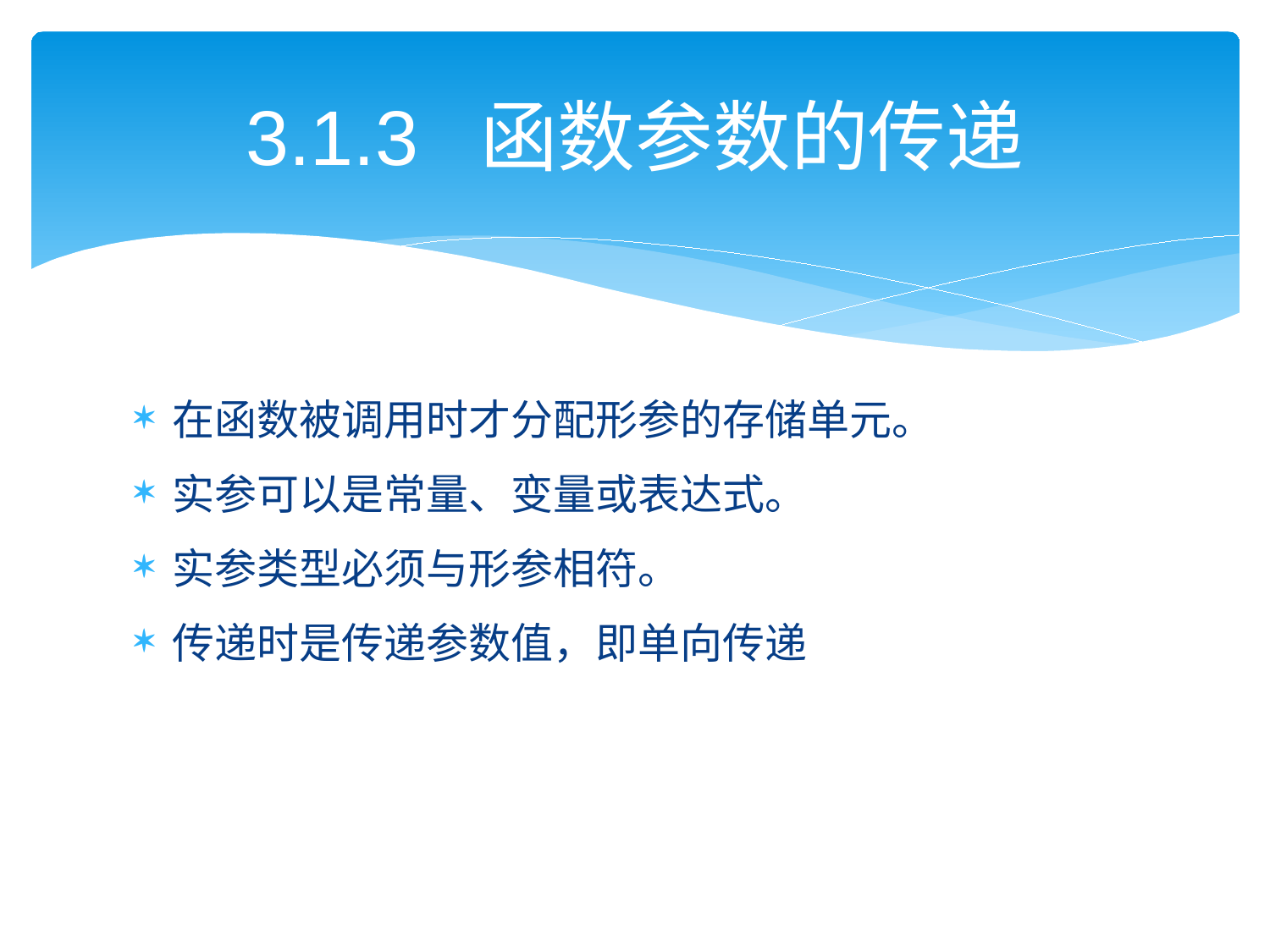

# 3.1.3  函数参数的传递
在函数被调用时才分配形参的存储单元。
实参可以是常量、变量或表达式。
实参类型必须与形参相符。
传递时是传递参数值，即单向传递